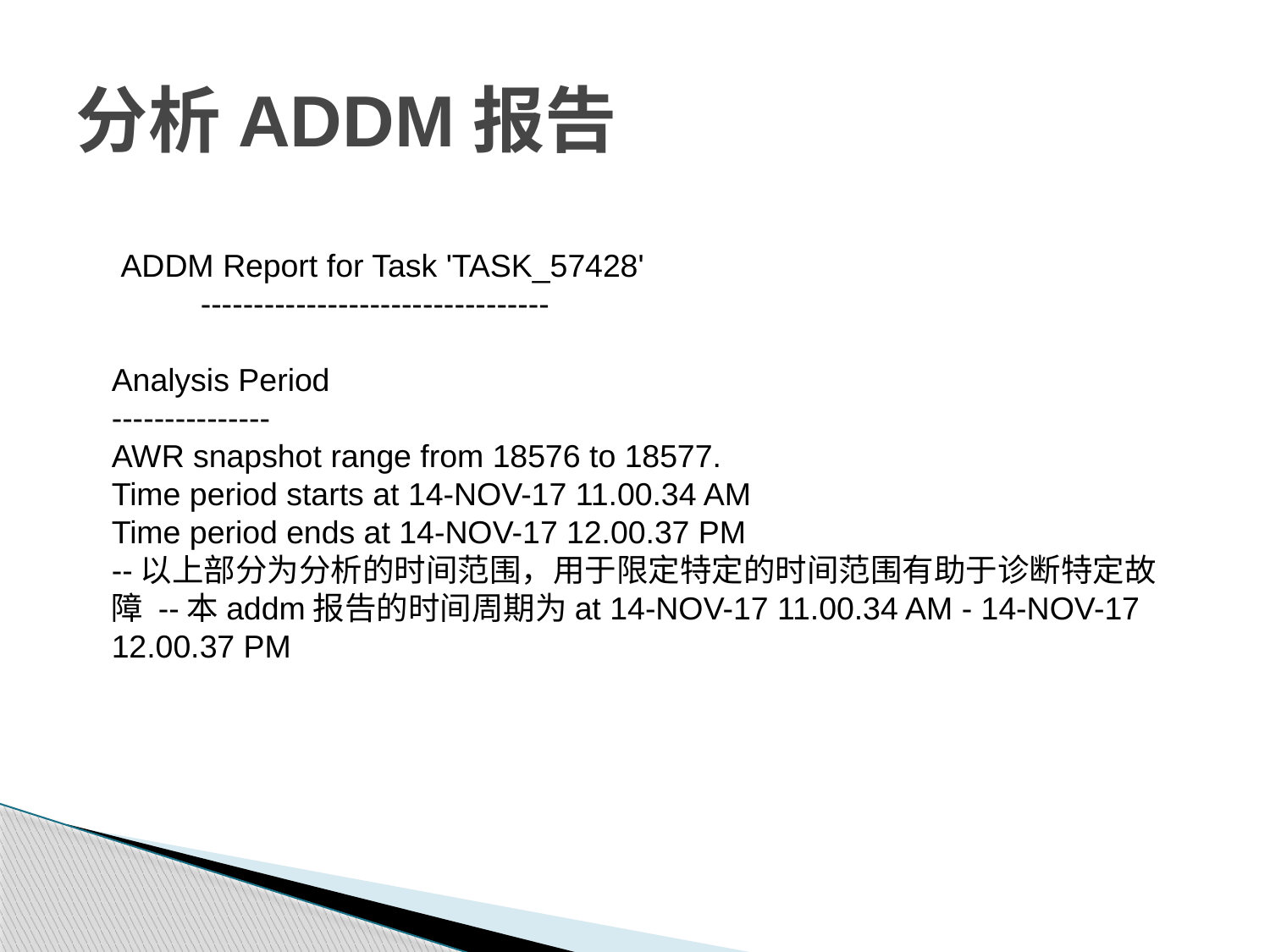

# 分析ADDM报告
 ADDM Report for Task 'TASK_57428'
          ---------------------------------

Analysis Period
---------------
AWR snapshot range from 18576 to 18577.
Time period starts at 14-NOV-17 11.00.34 AM
Time period ends at 14-NOV-17 12.00.37 PM
--以上部分为分析的时间范围，用于限定特定的时间范围有助于诊断特定故障 --本addm报告的时间周期为at 14-NOV-17 11.00.34 AM - 14-NOV-17 12.00.37 PM